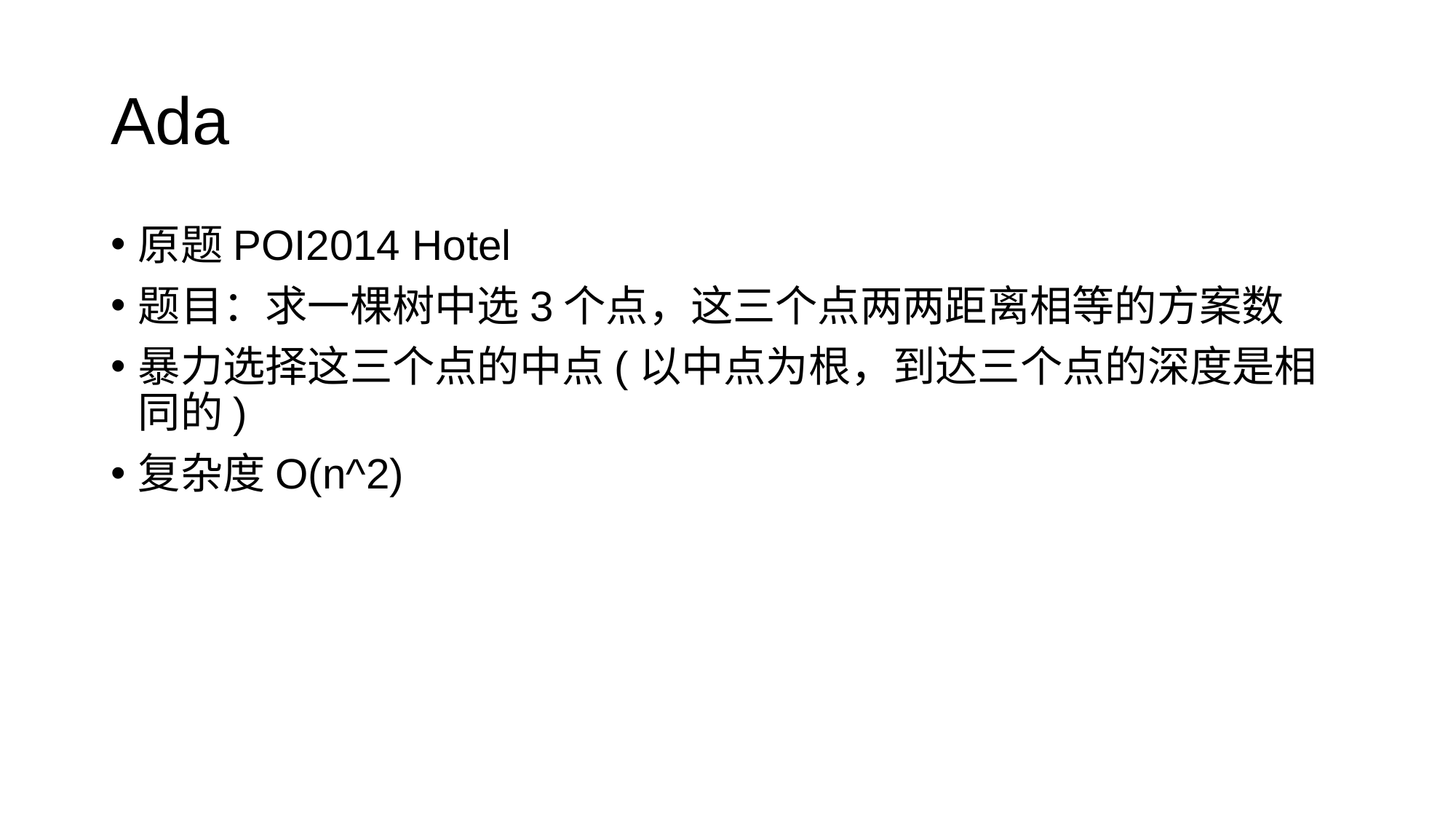

# Ada
原题POI2014 Hotel
题目：求一棵树中选3个点，这三个点两两距离相等的方案数
暴力选择这三个点的中点(以中点为根，到达三个点的深度是相同的)
复杂度O(n^2)